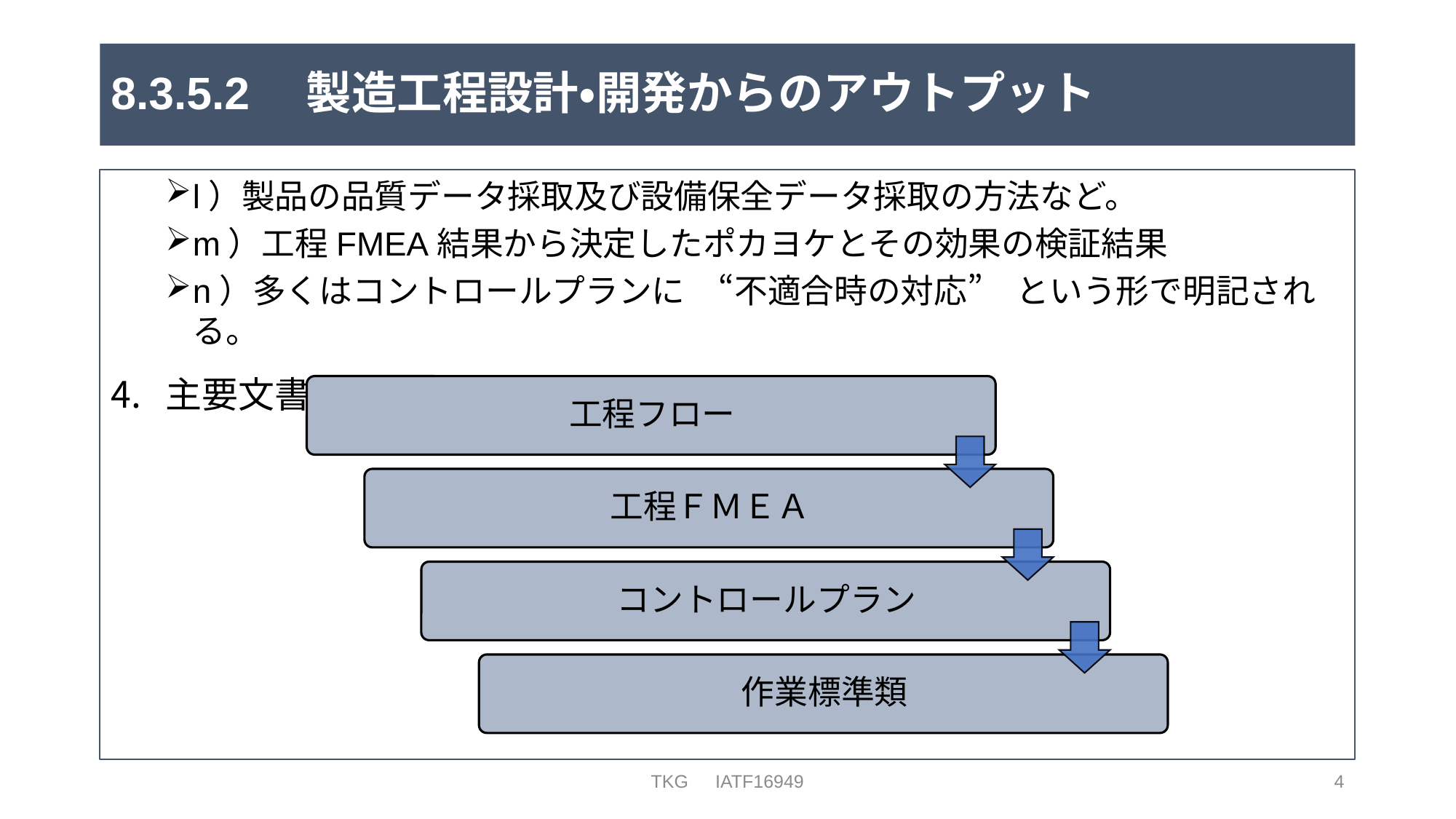

# 8.3.5.2　製造工程設計・開発からのアウトプット
l）製品の品質データ採取及び設備保全データ採取の方法など。
m）工程FMEA結果から決定したポカヨケとその効果の検証結果
n）多くはコントロールプランに　“不適合時の対応”　という形で明記される。
主要文書の関係。

工程フロー
工程ＦＭＥＡ
コントロールプラン
作業標準類

TKG　IATF16949
4